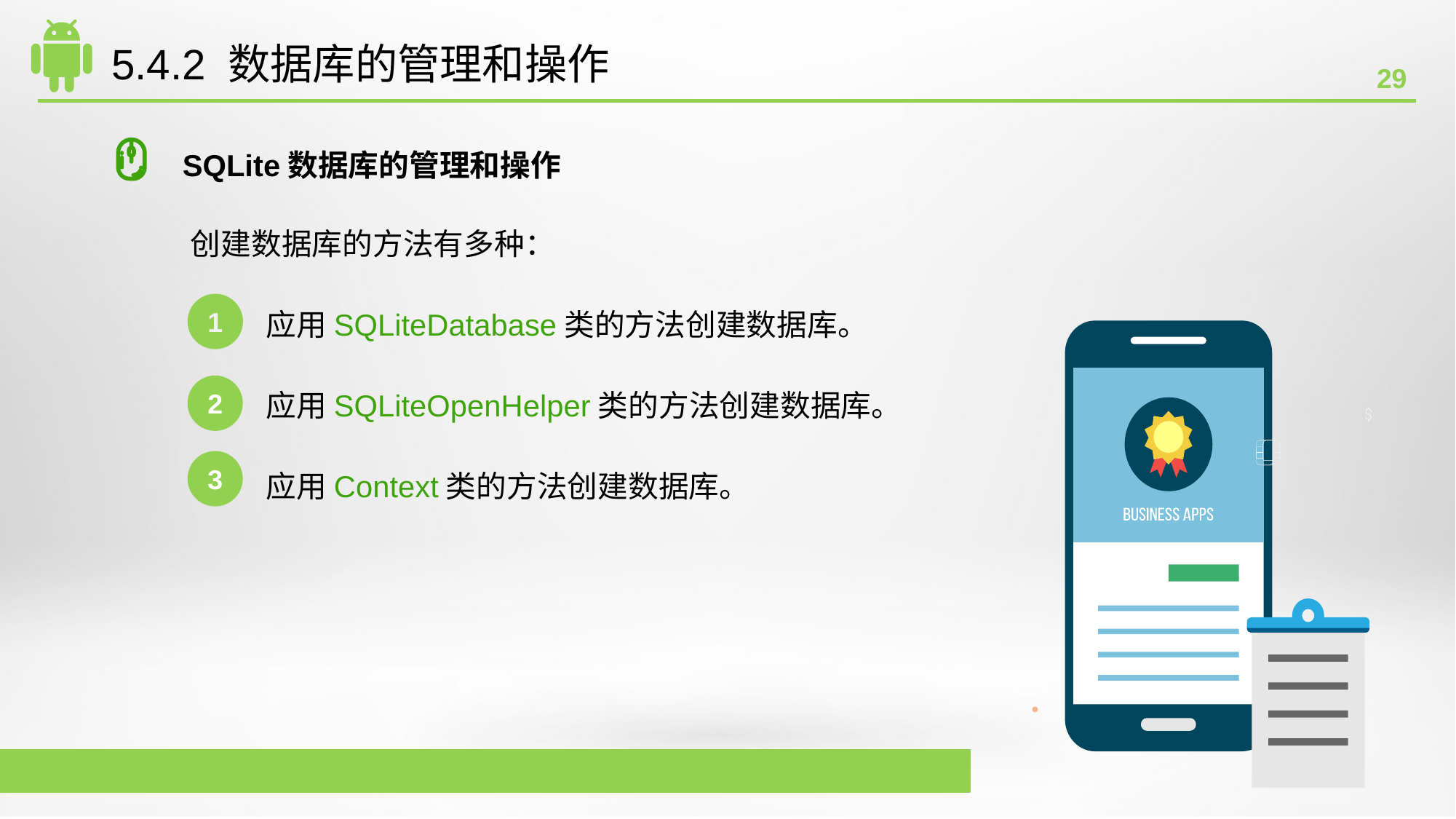

# 5.4.2 数据库的管理和操作
SQLite数据库的管理和操作

创建数据库的方法有多种：
	  应用SQLiteDatabase类的方法创建数据库。
	  应用SQLiteOpenHelper类的方法创建数据库。
	  应用Context类的方法创建数据库。
1

2
3